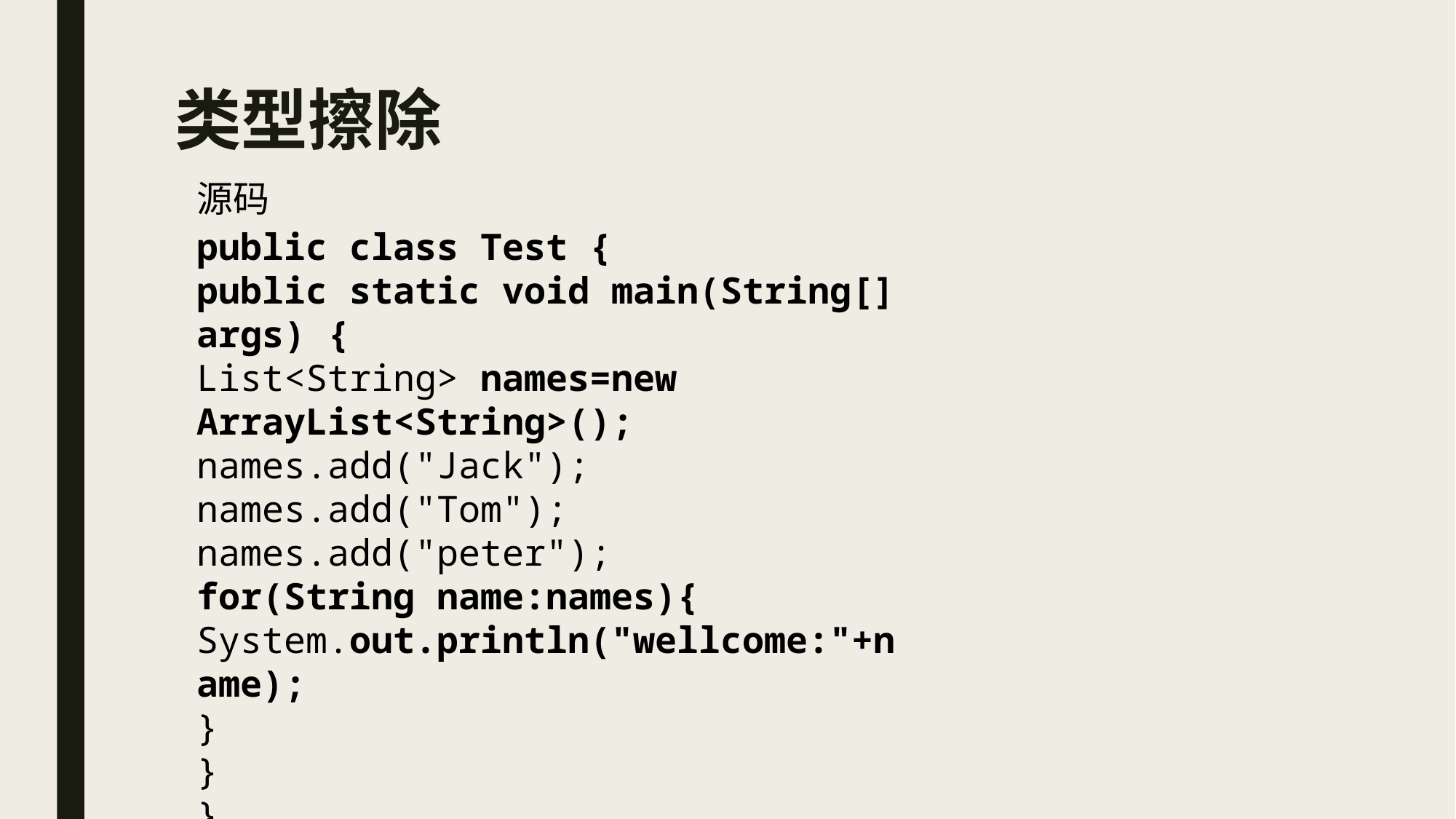

# 类型擦除
源码
public class Test {
public static void main(String[] args) {
List<String> names=new ArrayList<String>();
names.add("Jack");
names.add("Tom");
names.add("peter");
for(String name:names){
System.out.println("wellcome:"+name);
}
}
}